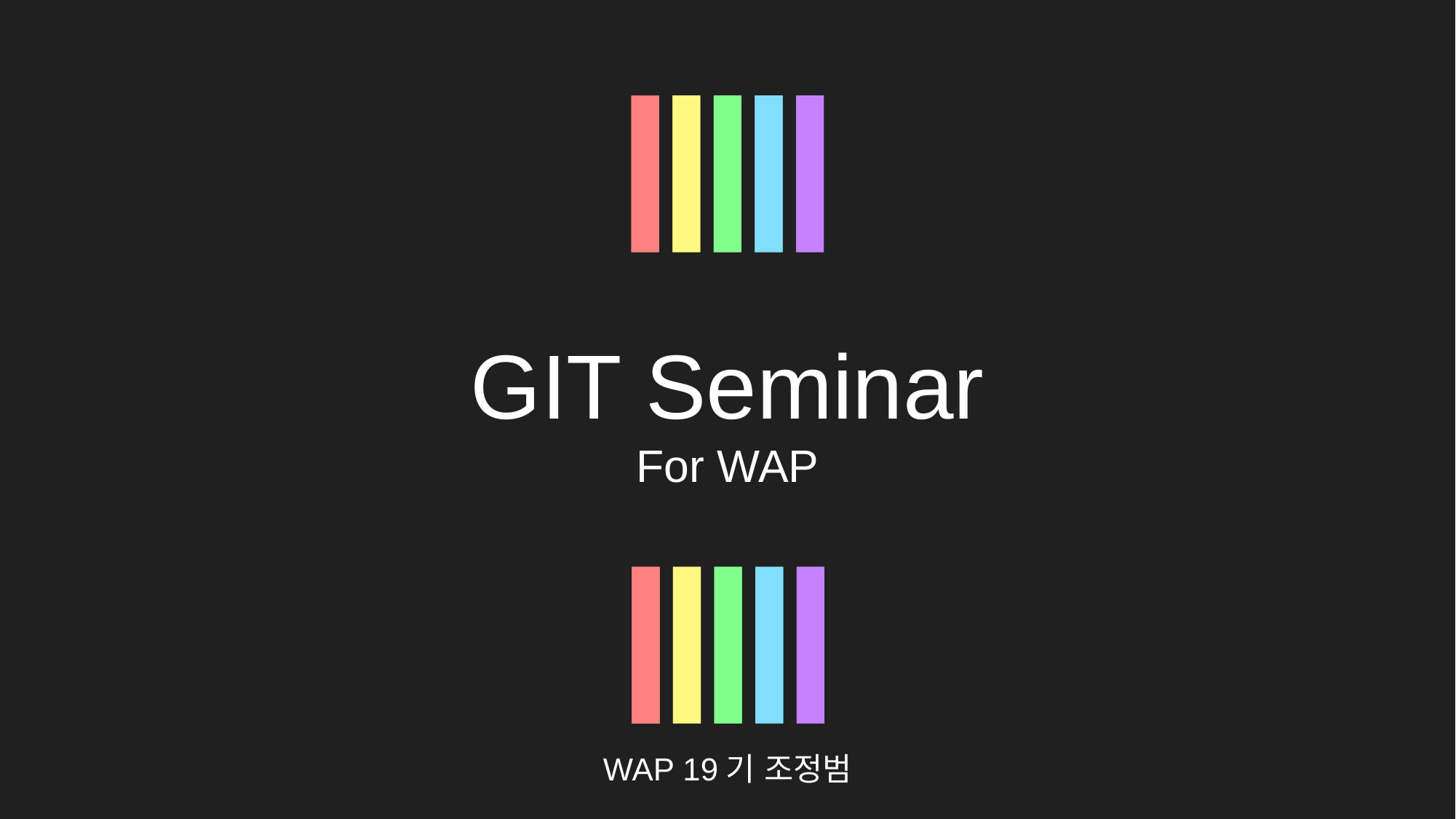

GIT Seminar
For WAP

WAP 19기 조정범